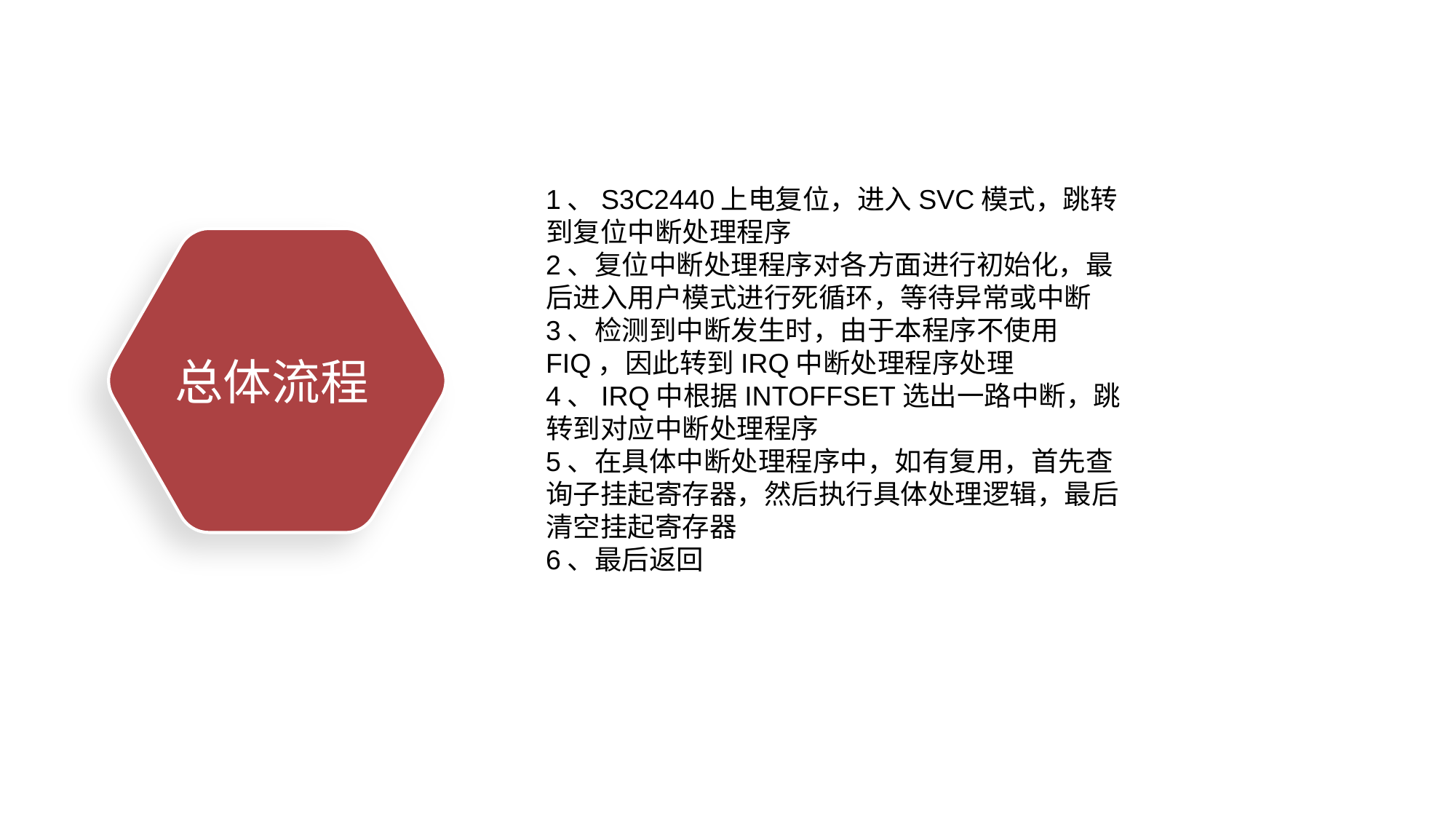

1、S3C2440上电复位，进入SVC模式，跳转到复位中断处理程序
2、复位中断处理程序对各方面进行初始化，最后进入用户模式进行死循环，等待异常或中断
3、检测到中断发生时，由于本程序不使用FIQ，因此转到IRQ中断处理程序处理
4、IRQ中根据INTOFFSET选出一路中断，跳转到对应中断处理程序
5、在具体中断处理程序中，如有复用，首先查询子挂起寄存器，然后执行具体处理逻辑，最后清空挂起寄存器
6、最后返回
    总体流程